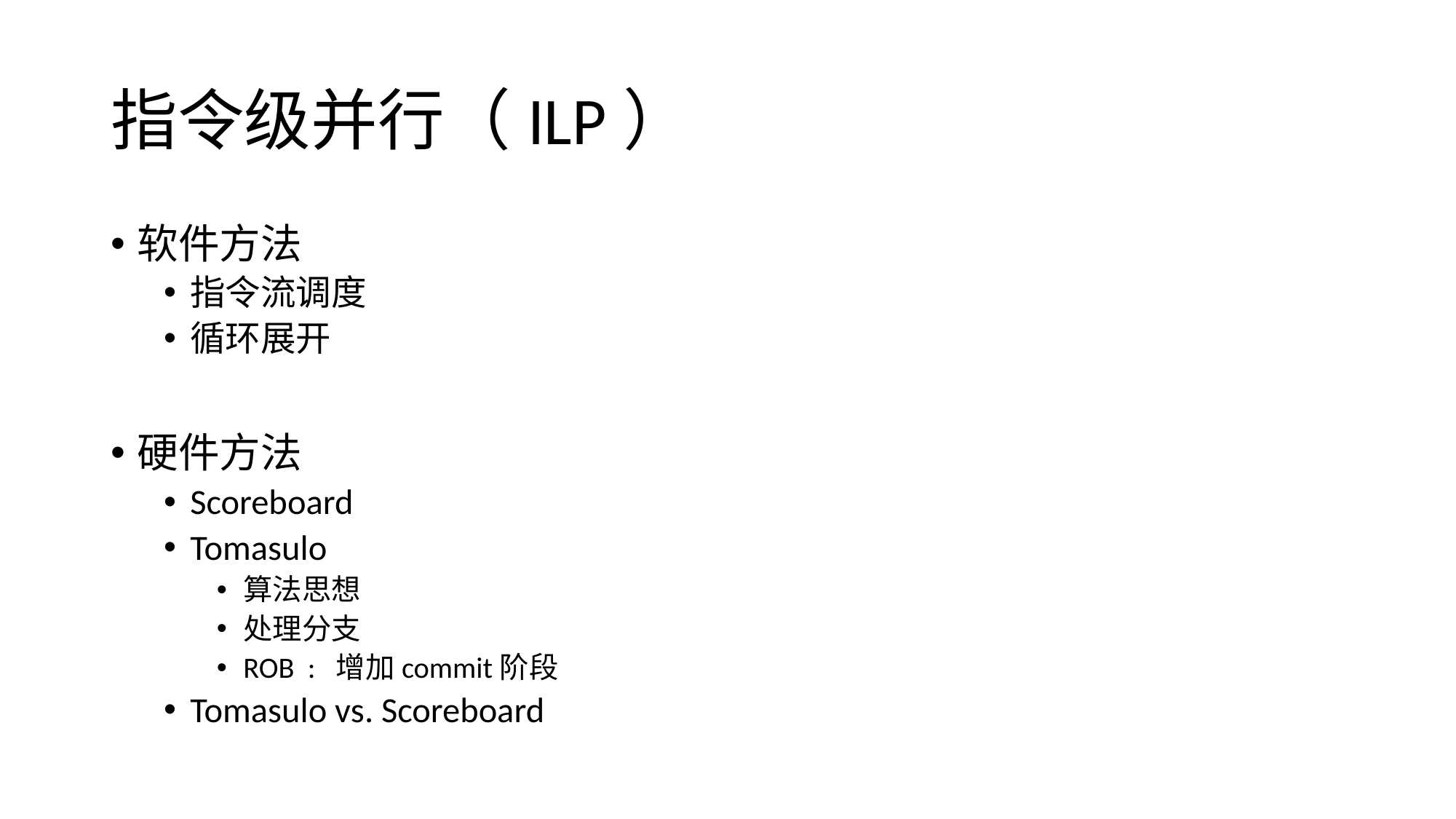

# 指令级并行（ILP）
软件方法
指令流调度
循环展开

硬件方法
Scoreboard
Tomasulo
算法思想
处理分支
ROB  :  增加commit阶段
Tomasulo vs. Scoreboard